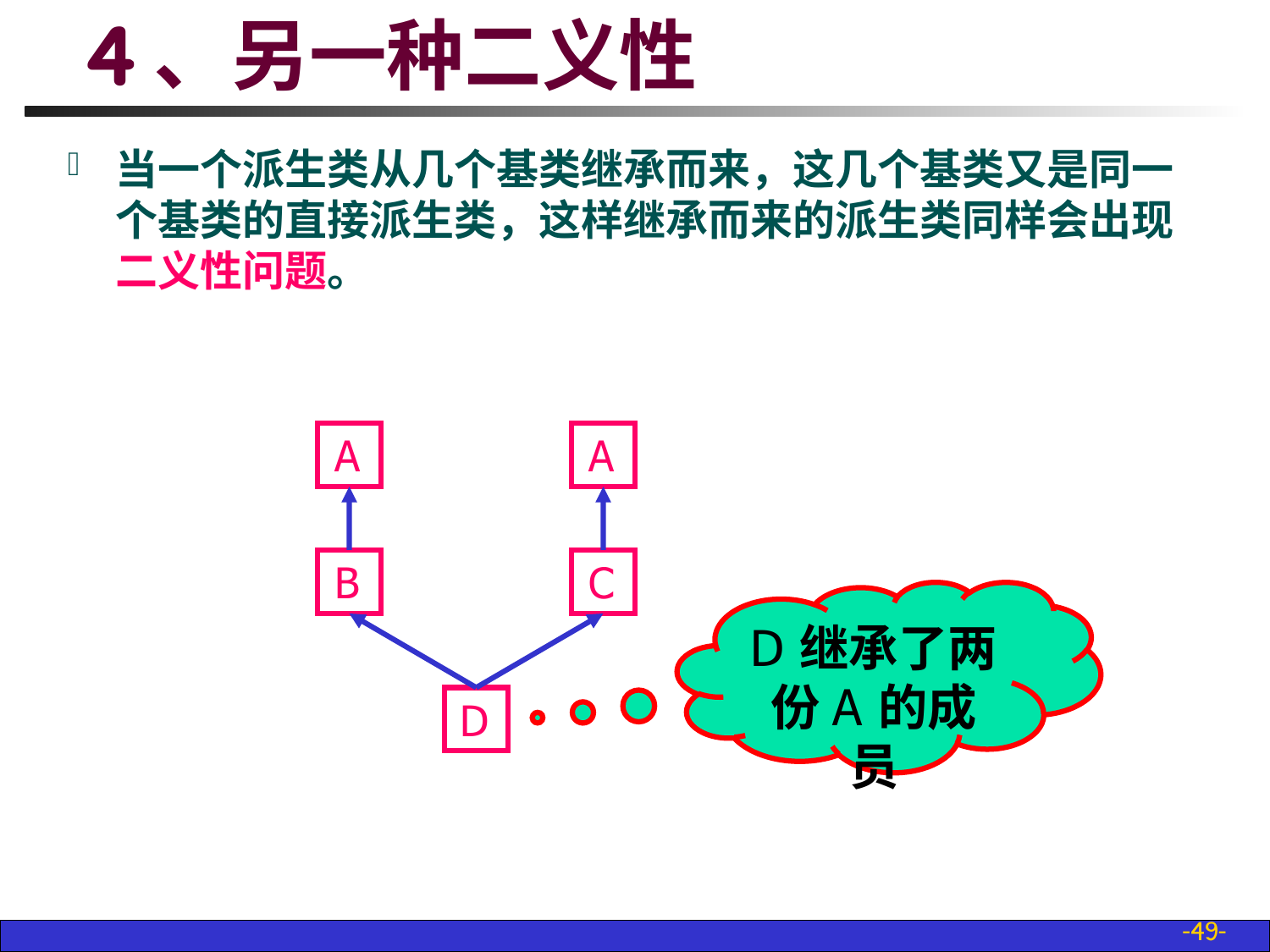

# 4、另一种二义性
当一个派生类从几个基类继承而来，这几个基类又是同一个基类的直接派生类，这样继承而来的派生类同样会出现二义性问题。

A
A
B
C
D

D继承了两份A的成员

-49-